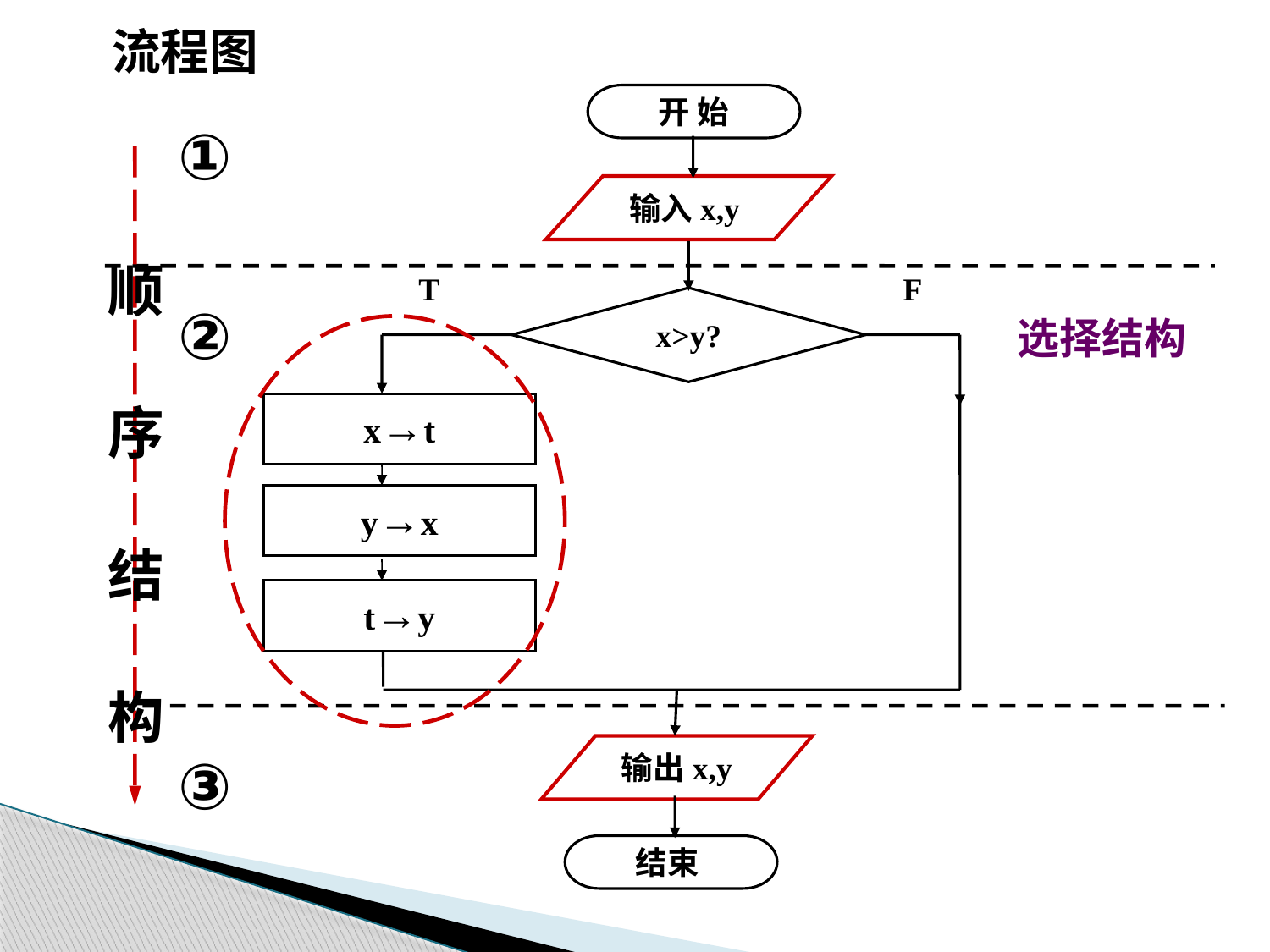

# 流程图
开 始
①

输入x,y

顺

序

结

构
T
F

②
x>y?
选择结构

x→t

y→x

t→y

③
输出x,y

结束